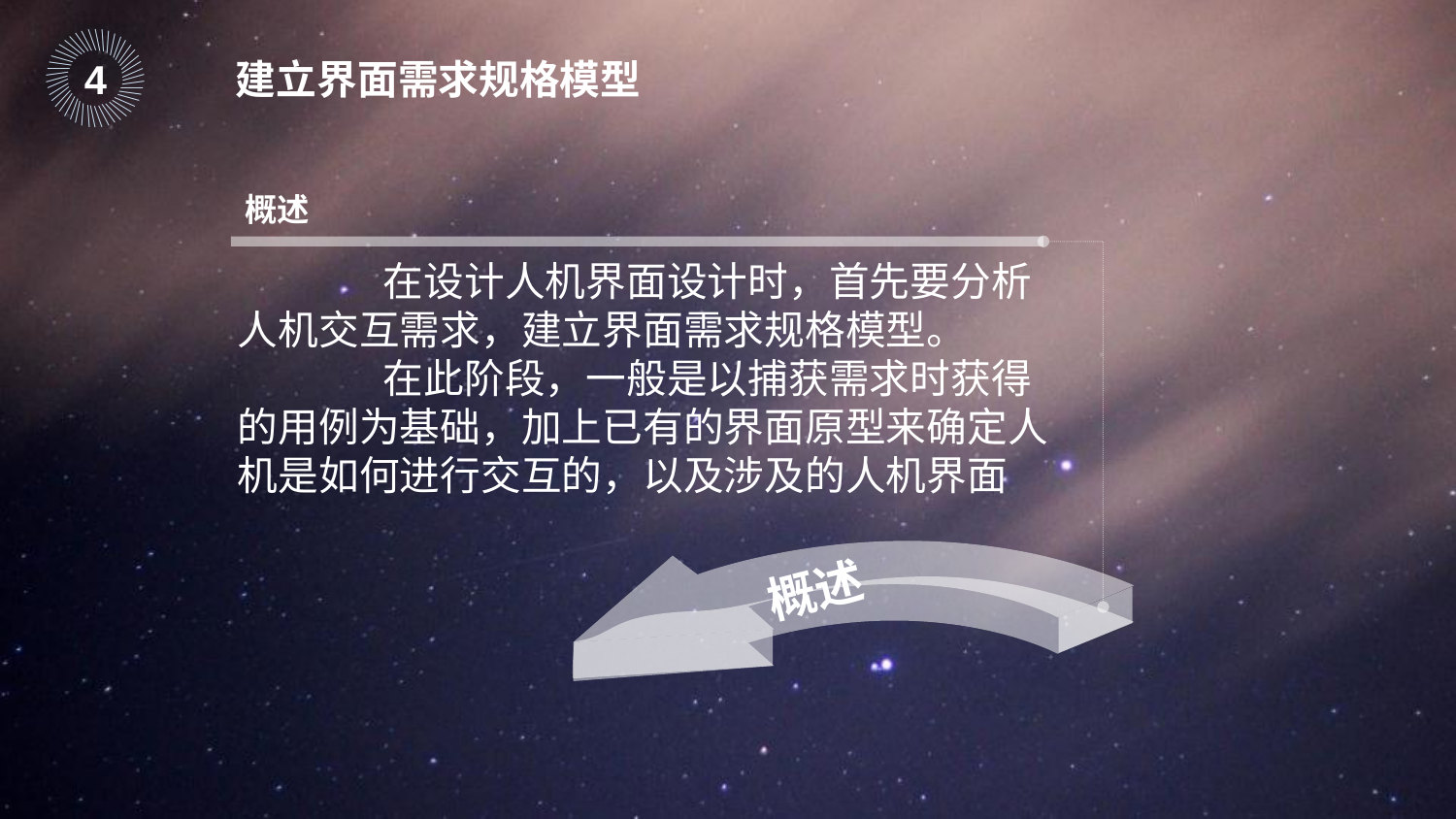

｜
｜
｜
｜
｜
｜
｜
｜
｜
｜
｜
｜
｜
｜
｜
｜
｜
｜
｜
｜
｜
｜
｜
｜
｜
｜
｜
｜
｜
｜
｜
｜
｜
｜
｜
｜
｜
｜
｜
｜
｜
｜
｜
｜
｜
｜
4
建立界面需求规格模型
概述

	在设计人机界面设计时，首先要分析人机交互需求，建立界面需求规格模型。
	在此阶段，一般是以捕获需求时获得的用例为基础，加上已有的界面原型来确定人机是如何进行交互的，以及涉及的人机界面

概述